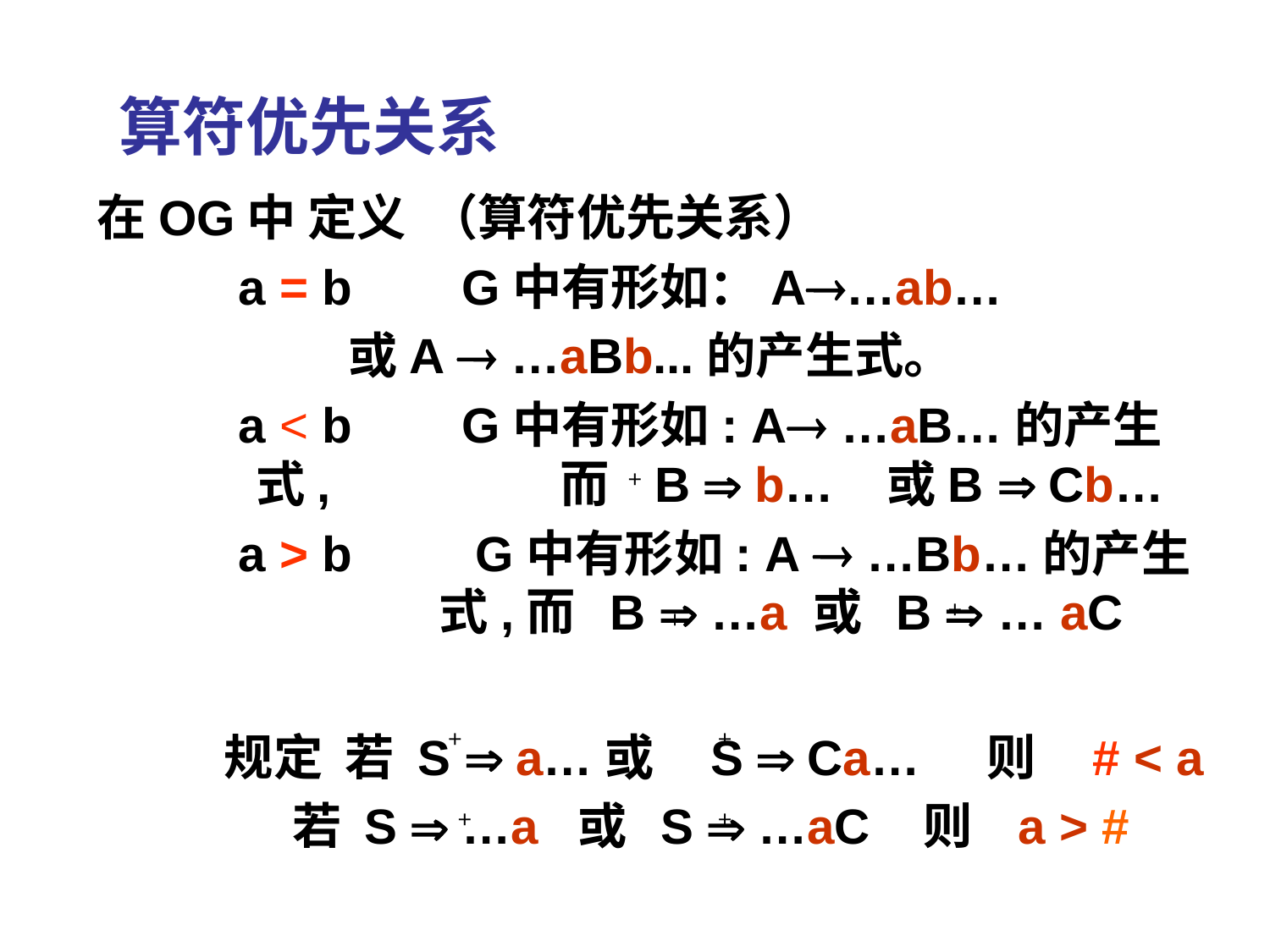

# 算符优先关系
在OG中 定义  （算符优先关系）
 a = b        G中有形如：A→…ab…
          或A → …aBb...的产生式。
 a < b        G中有形如: A→ …aB…的产生式,  	            而   B ⇒ b…   或B ⇒ Cb…
 a > b         G中有形如: A → …Bb…的产生 	     式,而  B ⇒ …a 或  B ⇒ … aC

规定  若 S ⇒ a…或    S ⇒ Ca…    则    # < a
     若 S ⇒ …a  或  S ⇒ …aC   则   a > #
+
+
+
+
+
+
+
+
24